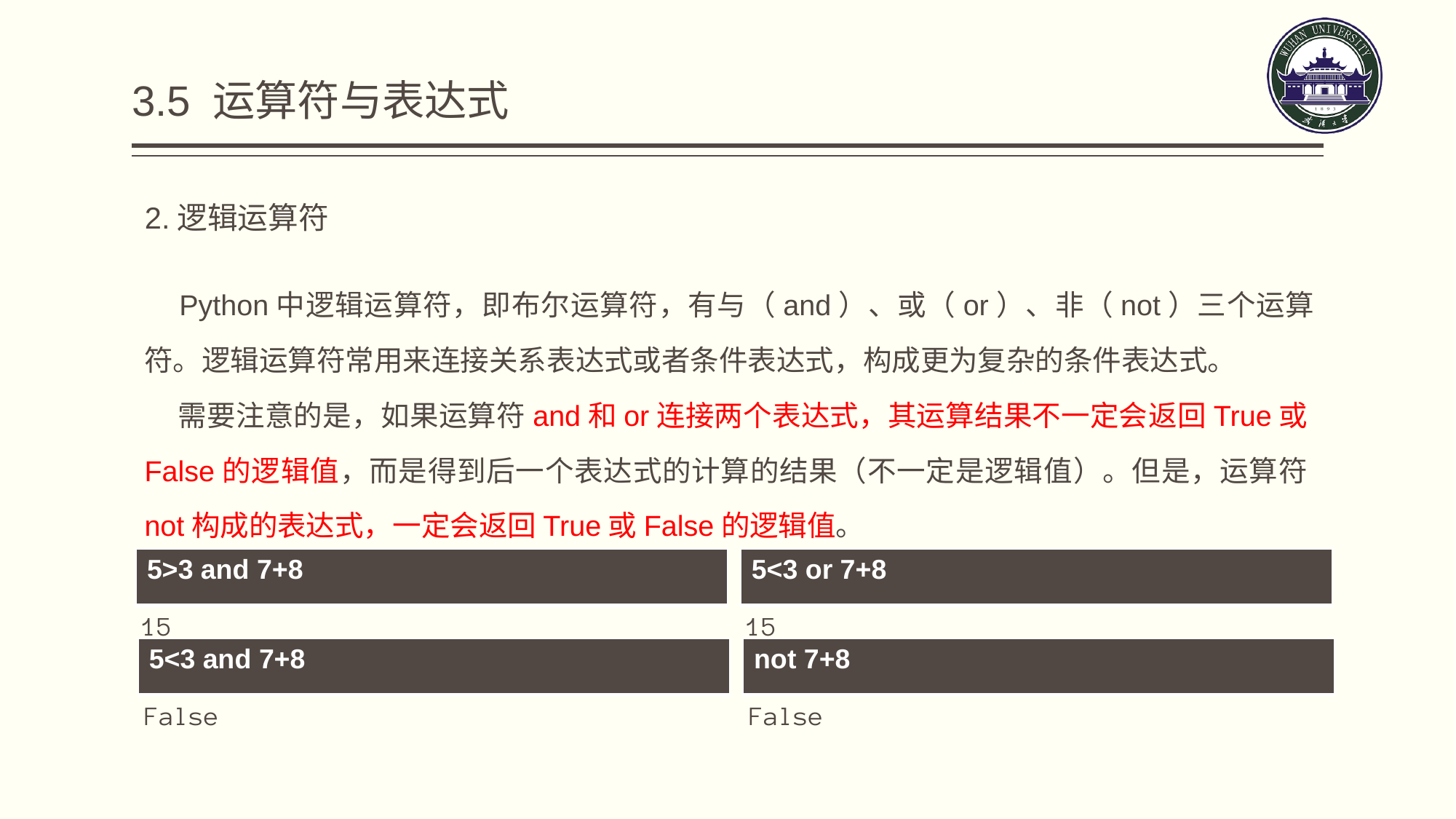

3.5 运算符与表达式
2.逻辑运算符
    Python中逻辑运算符，即布尔运算符，有与（and）、或（or）、非（not）三个运算符。逻辑运算符常用来连接关系表达式或者条件表达式，构成更为复杂的条件表达式。
    需要注意的是，如果运算符and和or连接两个表达式，其运算结果不一定会返回True或False的逻辑值，而是得到后一个表达式的计算的结果（不一定是逻辑值）。但是，运算符not构成的表达式，一定会返回True或False的逻辑值。
| 5>3 and 7+8 |
| --- |
| 5<3 or 7+8 |
| --- |
15
15
| 5<3 and 7+8 |
| --- |
| not 7+8 |
| --- |
False
False